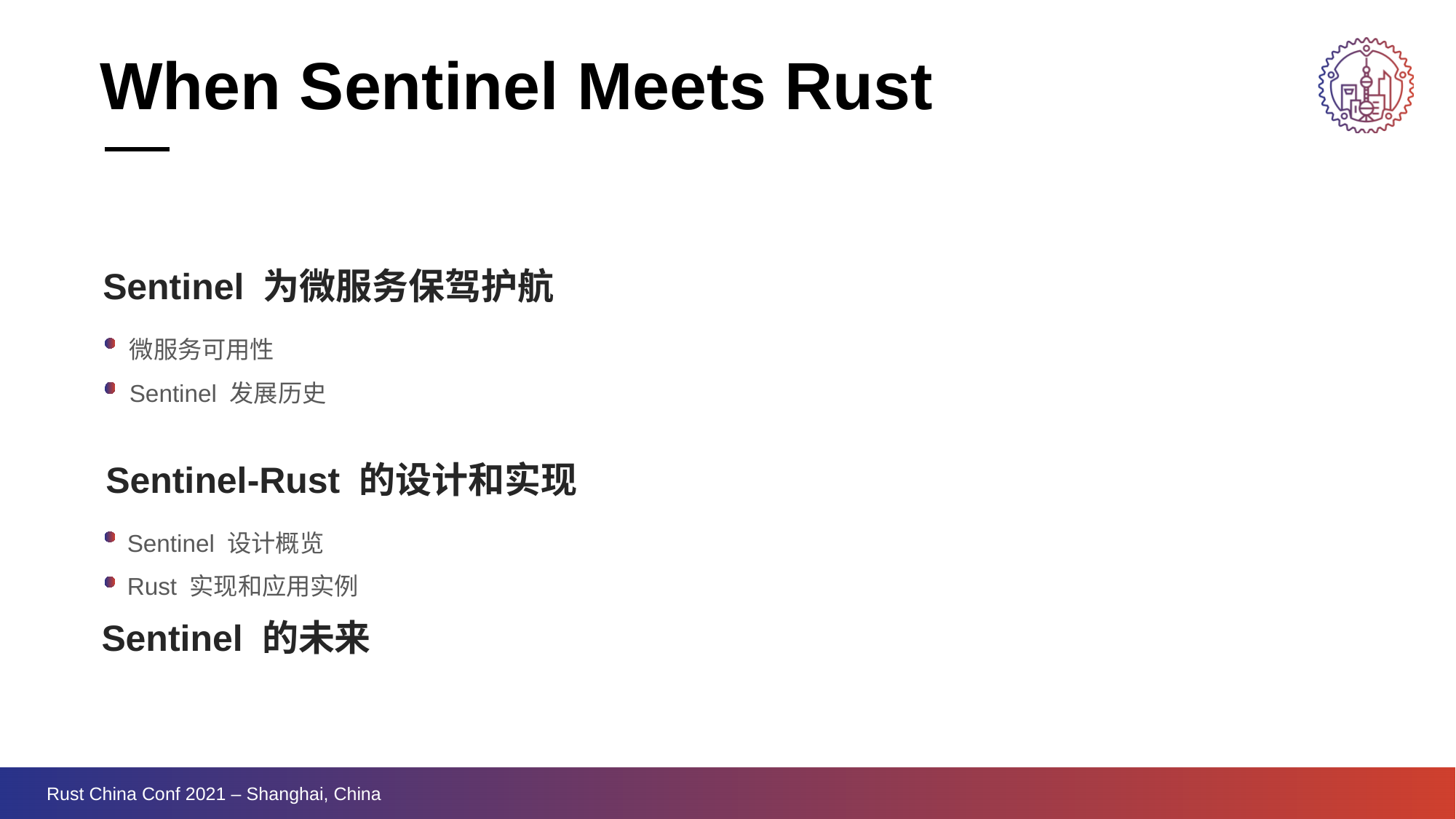

When Sentinel Meets Rust
Sentinel 为微服务保驾护航
微服务可用性
Sentinel 发展历史

Sentinel-Rust 的设计和实现
Sentinel 设计概览
Rust 实现和应用实例

Sentinel 的未来